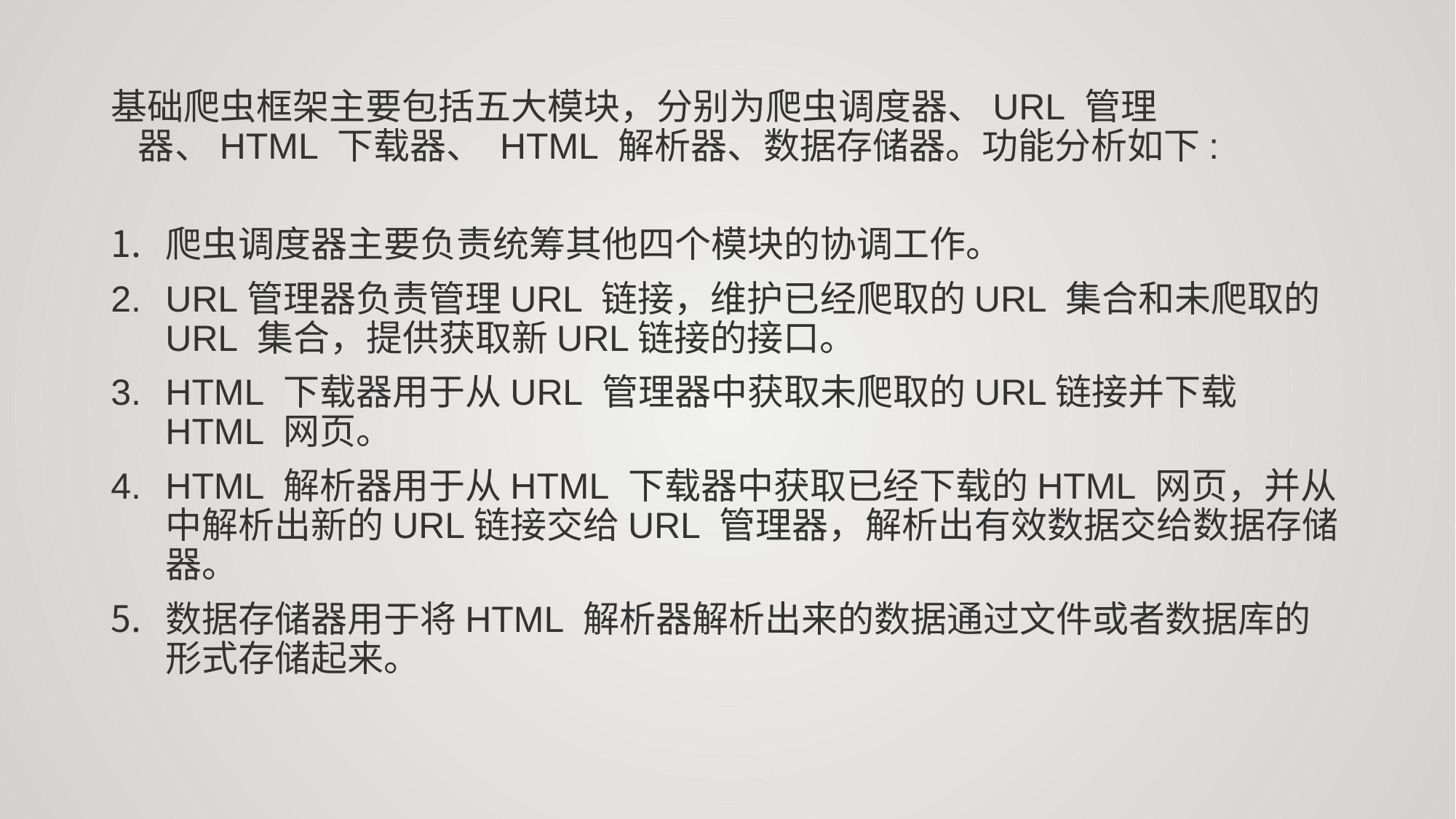

基础爬虫框架主要包括五大模块，分别为爬虫调度器、URL 管理器、HTML 下载器、 HTML 解析器、数据存储器。功能分析如下:
爬虫调度器主要负责统筹其他四个模块的协调工作。
URL管理器负责管理URL 链接，维护已经爬取的URL 集合和未爬取的URL 集合，提供获取新URL链接的接口。
HTML 下载器用于从URL 管理器中获取未爬取的URL链接并下载HTML 网页。
HTML 解析器用于从HTML 下载器中获取已经下载的HTML 网页，并从中解析出新的URL链接交给URL 管理器，解析出有效数据交给数据存储器。
数据存储器用于将HTML 解析器解析出来的数据通过文件或者数据库的形式存储起来。